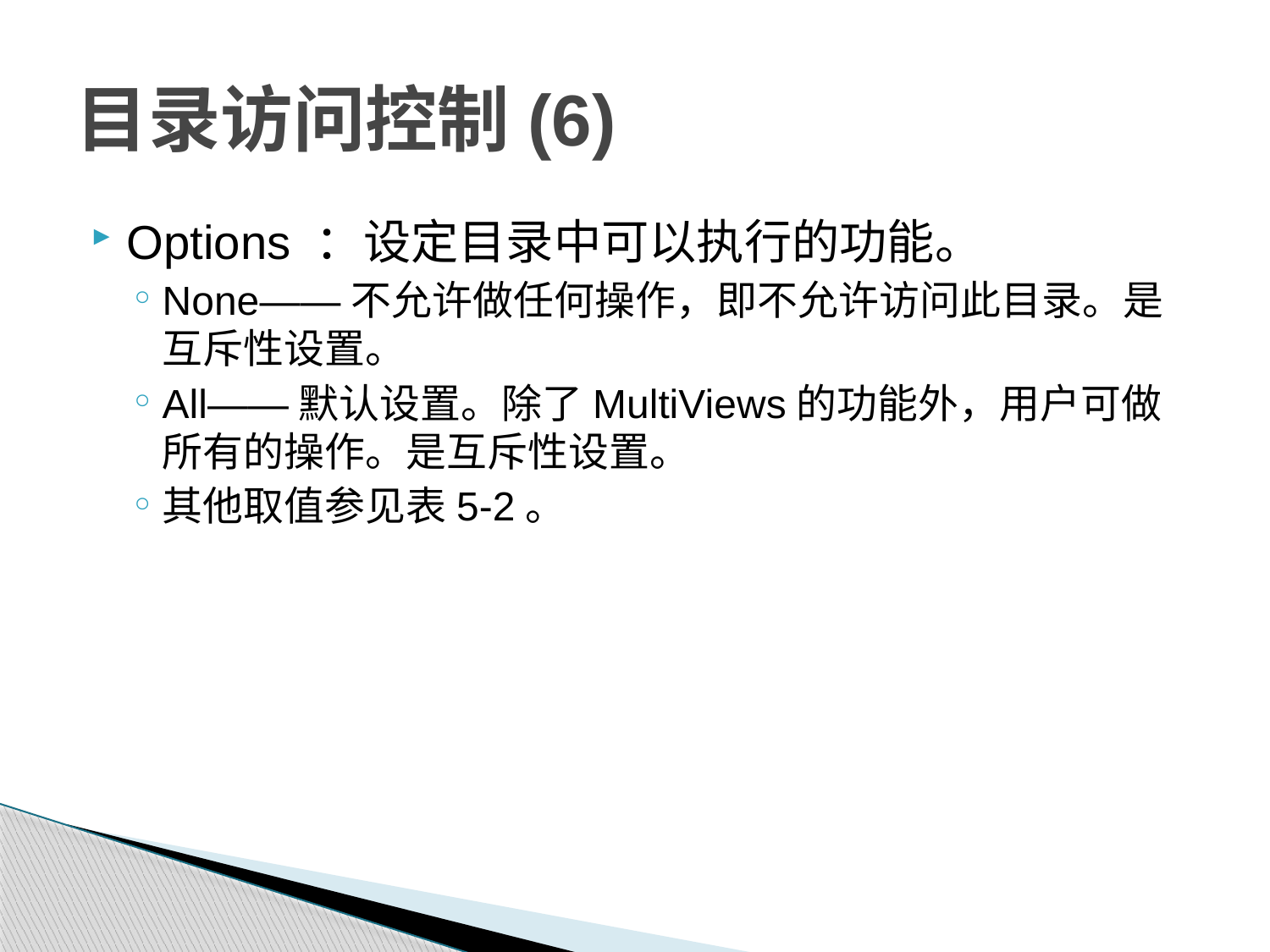

# 目录访问控制(6)
Options ：设定目录中可以执行的功能。
None——不允许做任何操作，即不允许访问此目录。是互斥性设置。
All——默认设置。除了MultiViews的功能外，用户可做所有的操作。是互斥性设置。
其他取值参见表5-2。